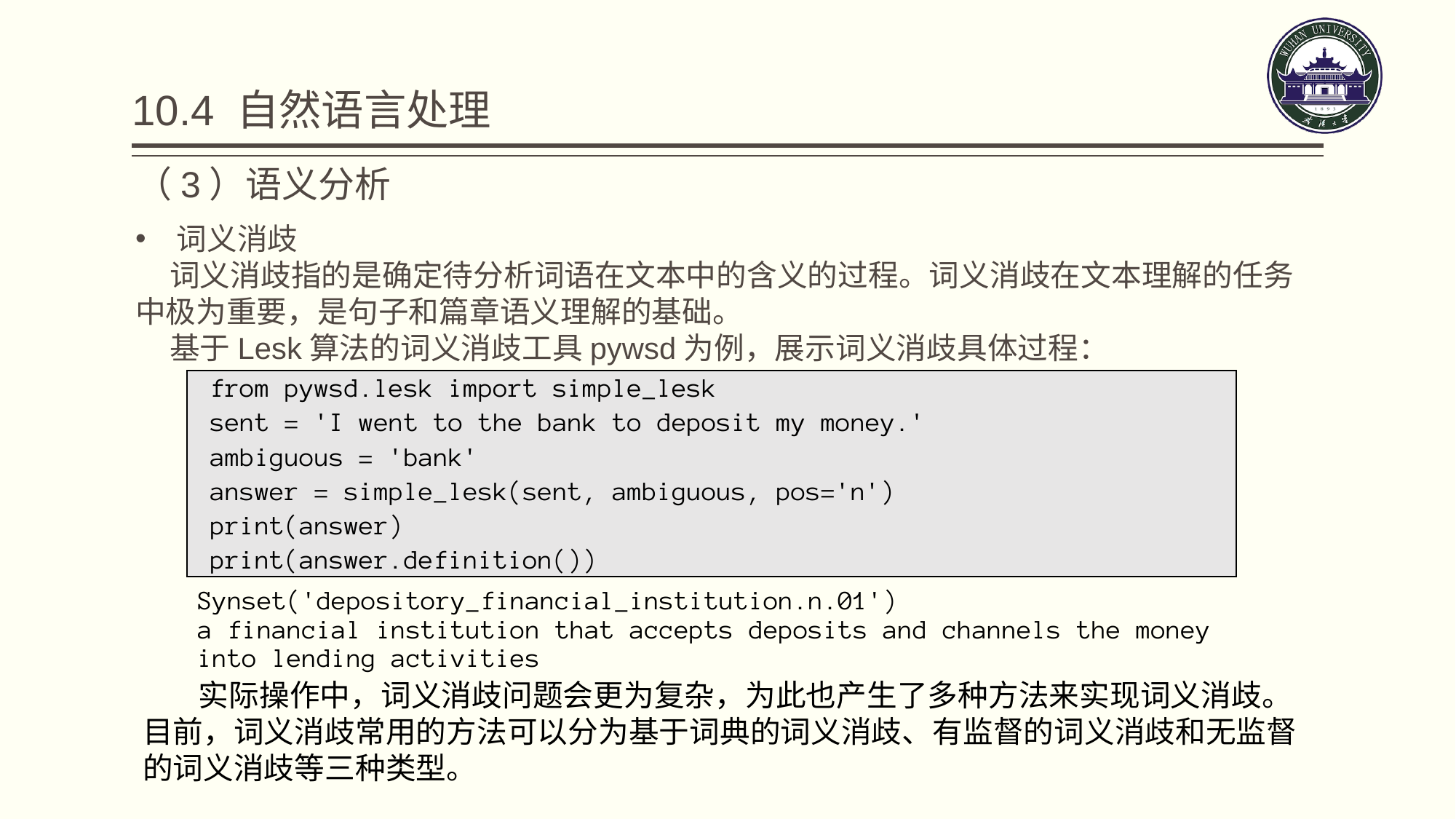

# 10.4 自然语言处理
（3）语义分析
词义消歧
    词义消歧指的是确定待分析词语在文本中的含义的过程。词义消歧在文本理解的任务中极为重要，是句子和篇章语义理解的基础。
    基于Lesk算法的词义消歧工具pywsd为例，展示词义消歧具体过程：

| from pywsd.lesk import simple\_lesk |
| --- |
| sent = 'I went to the bank to deposit my money.' |
| ambiguous = 'bank' |
| answer = simple\_lesk(sent, ambiguous, pos='n') |
| print(answer) |
| print(answer.definition()) |
Synset('depository_financial_institution.n.01')
a financial institution that accepts deposits and channels the money into lending activities
        实际操作中，词义消歧问题会更为复杂，为此也产生了多种方法来实现词义消歧。目前，词义消歧常用的方法可以分为基于词典的词义消歧、有监督的词义消歧和无监督的词义消歧等三种类型。